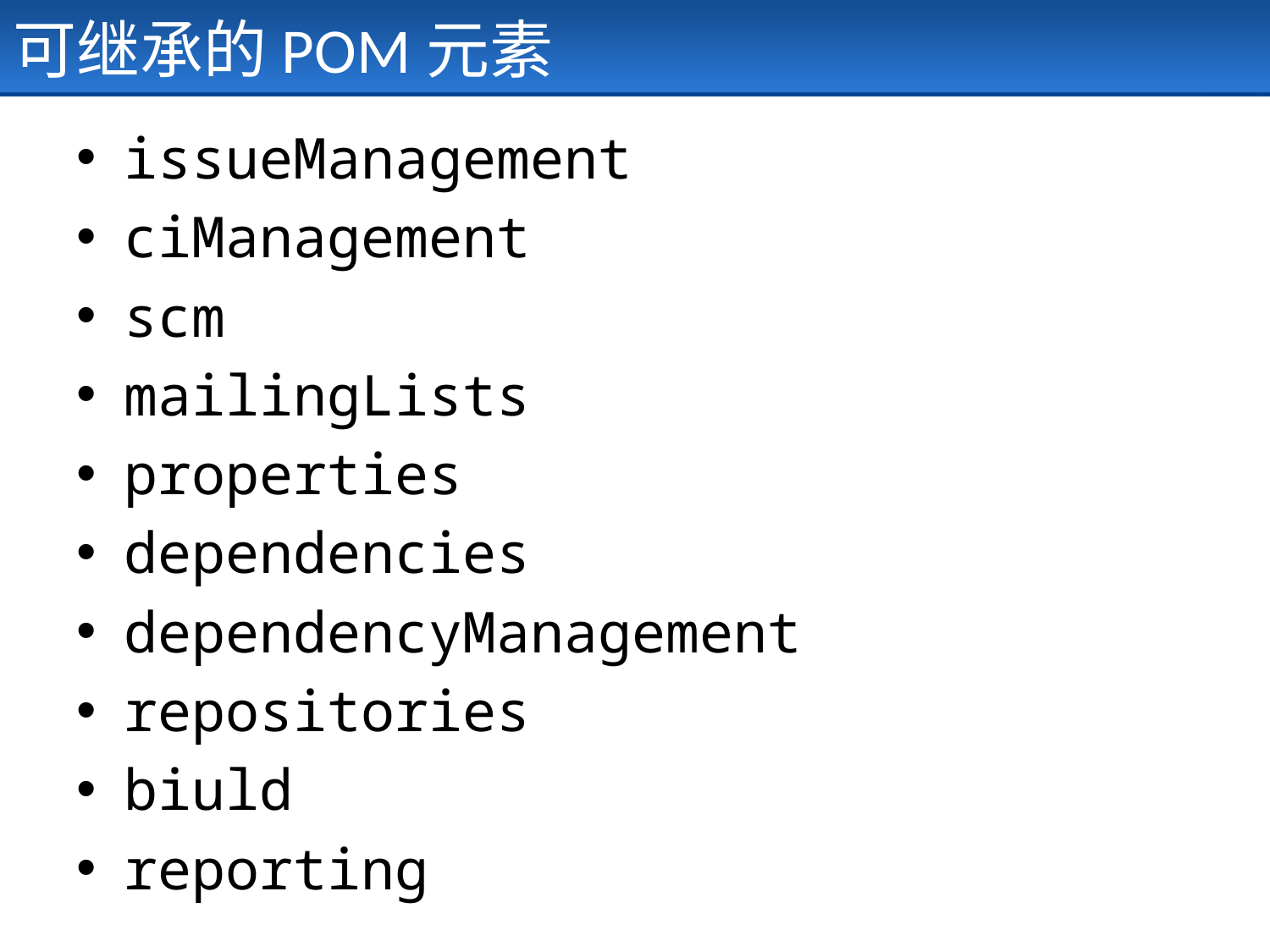

# 可继承的POM元素
issueManagement
ciManagement
scm
mailingLists
properties
dependencies
dependencyManagement
repositories
biuld
reporting